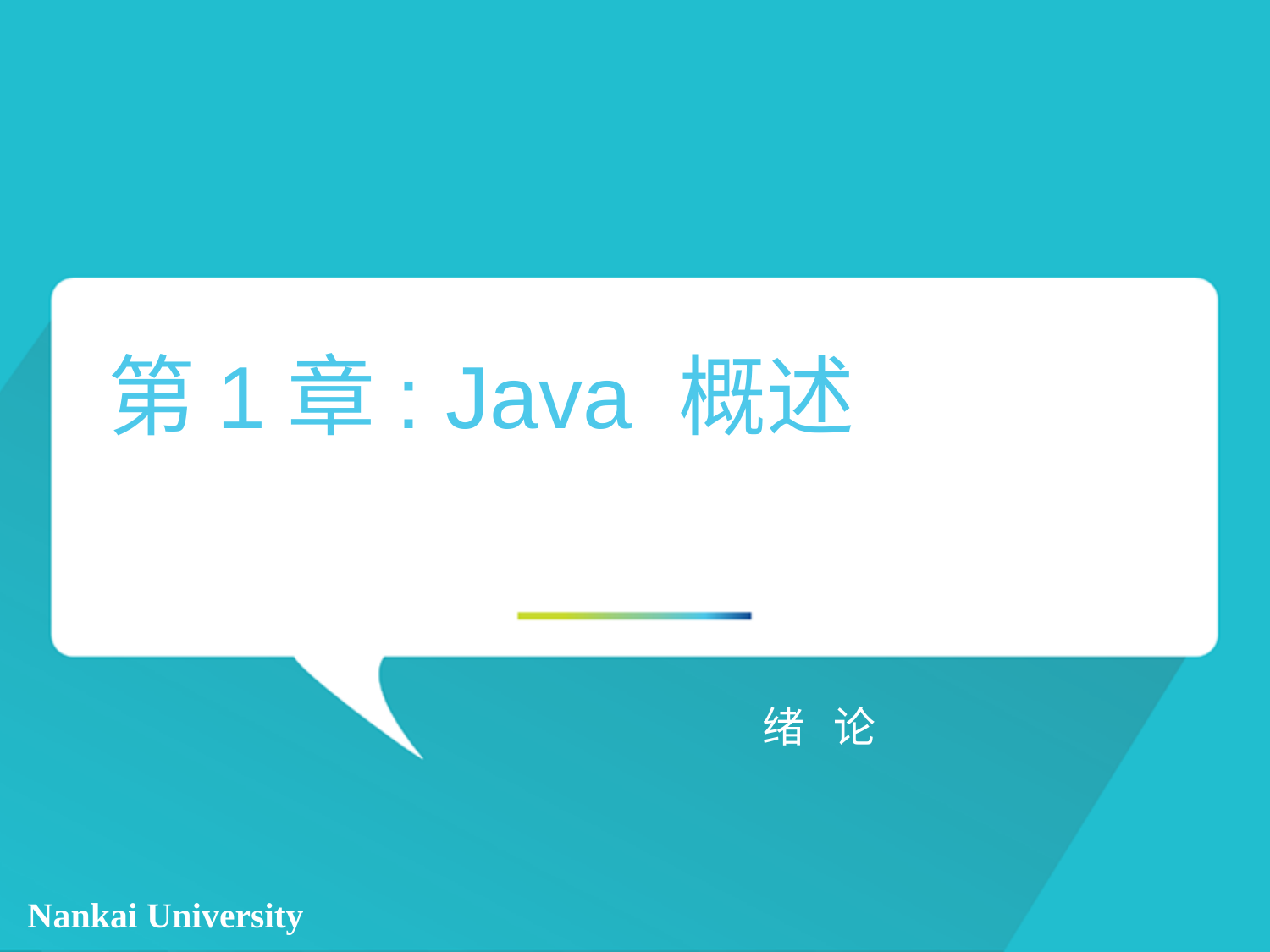

# 第1章: Java 概述
绪   论
Nankai University